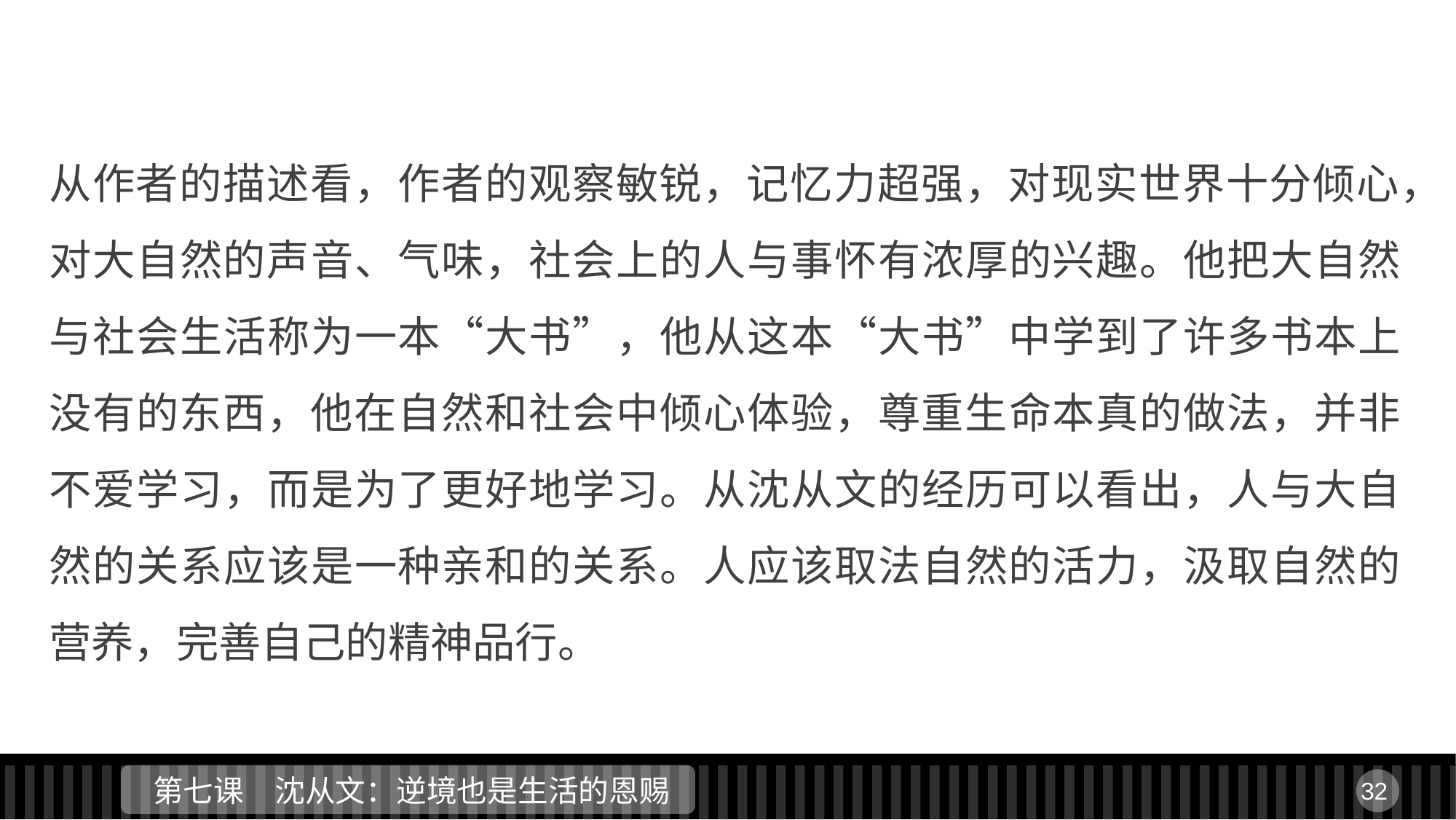

从作者的描述看，作者的观察敏锐，记忆力超强，对现实世界十分倾心，对大自然的声音、气味，社会上的人与事怀有浓厚的兴趣。他把大自然与社会生活称为一本“大书”，他从这本“大书”中学到了许多书本上没有的东西，他在自然和社会中倾心体验，尊重生命本真的做法，并非不爱学习，而是为了更好地学习。从沈从文的经历可以看出，人与大自然的关系应该是一种亲和的关系。人应该取法自然的活力，汲取自然的营养，完善自己的精神品行。